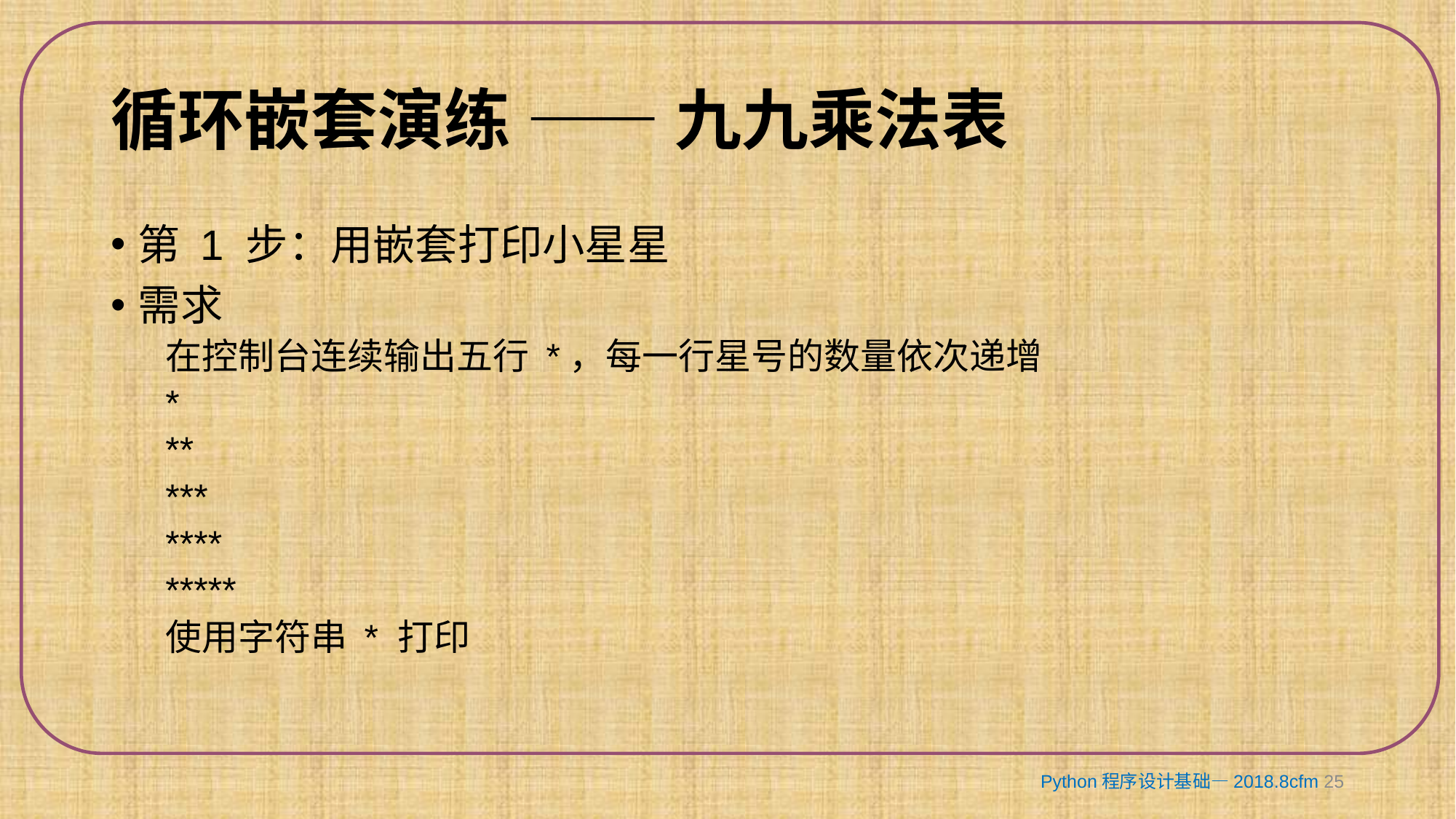

# 循环嵌套演练 —— 九九乘法表
第 1 步：用嵌套打印小星星
需求
在控制台连续输出五行 *，每一行星号的数量依次递增
*
**
***
****
*****
使用字符串 * 打印
Python程序设计基础—2018.8cfm 25